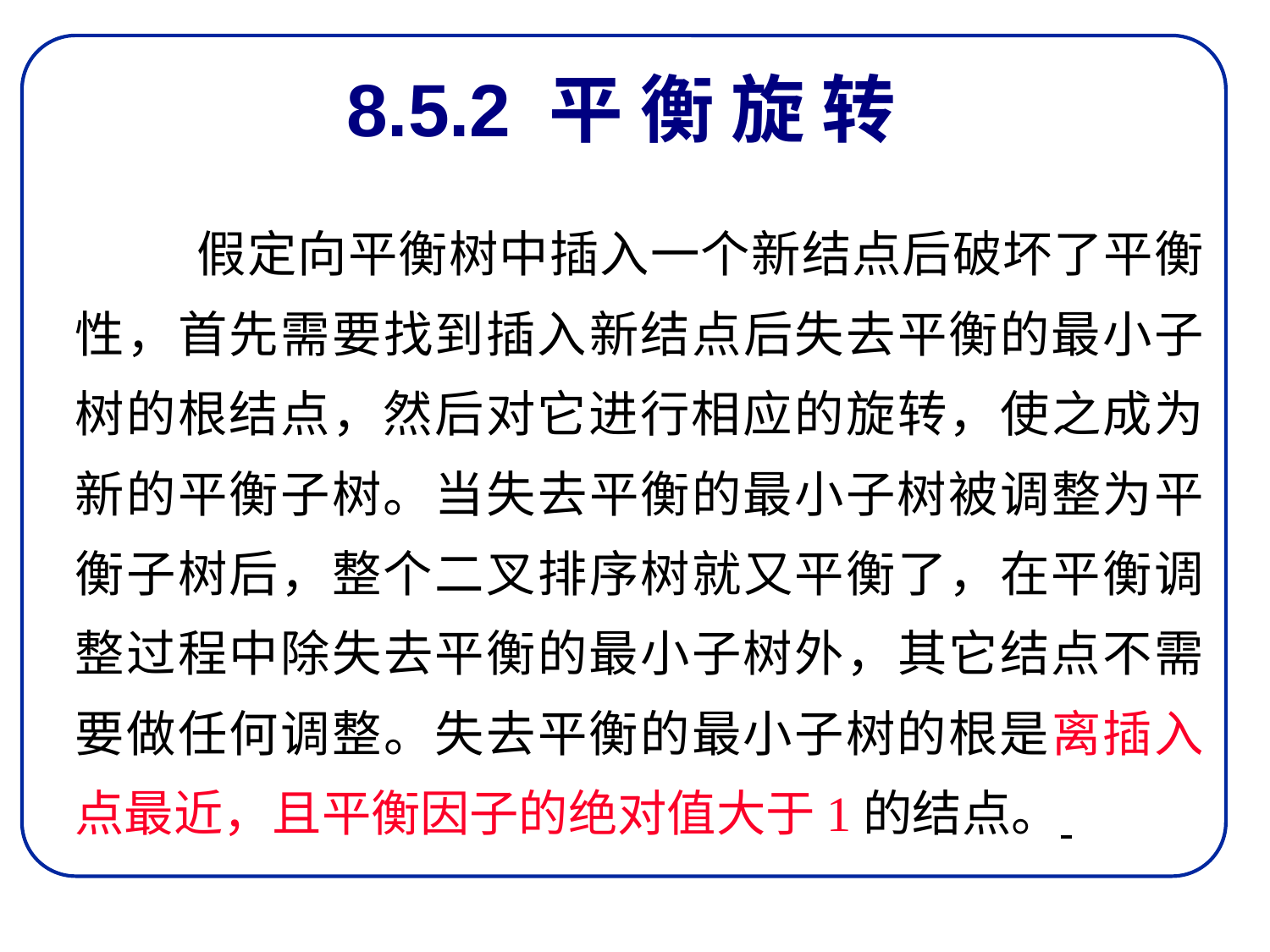

# 8.5.2 平 衡 旋 转
         假定向平衡树中插入一个新结点后破坏了平衡性，首先需要找到插入新结点后失去平衡的最小子树的根结点，然后对它进行相应的旋转，使之成为新的平衡子树。当失去平衡的最小子树被调整为平衡子树后，整个二叉排序树就又平衡了，在平衡调整过程中除失去平衡的最小子树外，其它结点不需要做任何调整。失去平衡的最小子树的根是离插入点最近，且平衡因子的绝对值大于1的结点。